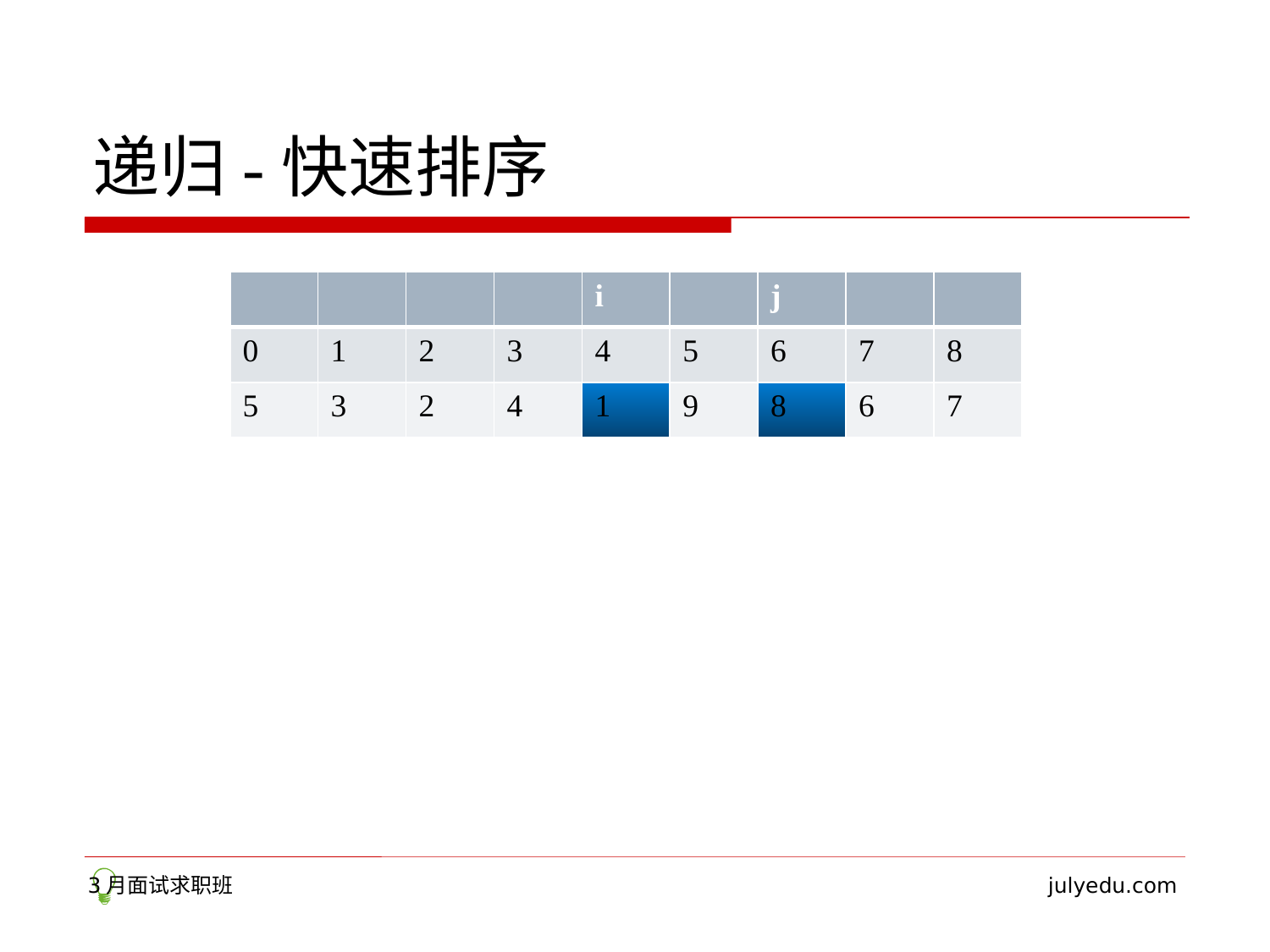

# 递归-快速排序
|  |  |  |  | i |  | j |  |  |
| --- | --- | --- | --- | --- | --- | --- | --- | --- |
| 0 | 1 | 2 | 3 | 4 | 5 | 6 | 7 | 8 |
| 5 | 3 | 2 | 4 | 1 | 9 | 8 | 6 | 7 |
3月面试求职班
julyedu.com